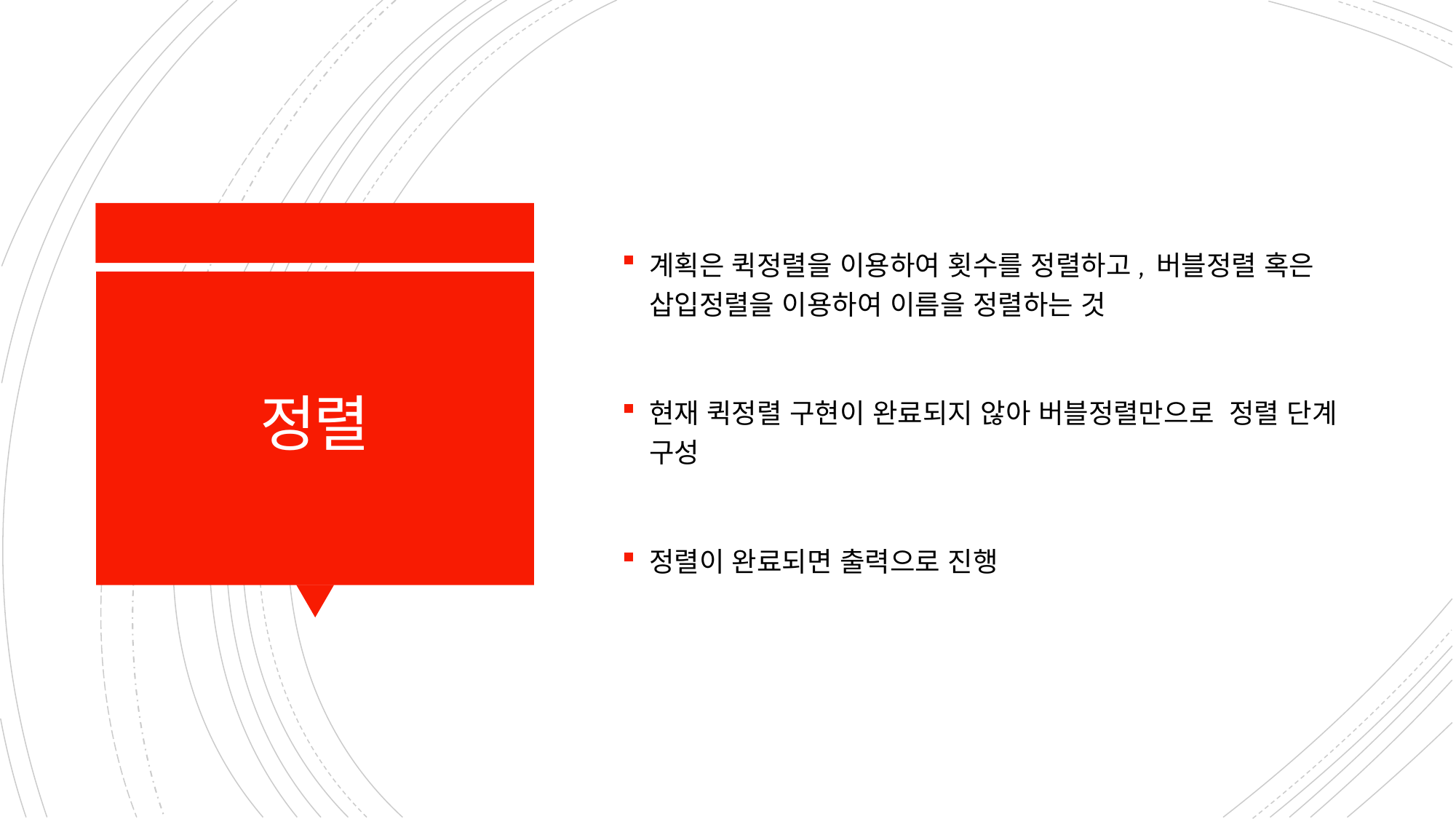

계획은 퀵정렬을 이용하여 횟수를 정렬하고, 버블정렬 혹은 삽입정렬을 이용하여 이름을 정렬하는 것

현재 퀵정렬 구현이 완료되지 않아 버블정렬만으로  정렬 단계 구성

정렬이 완료되면 출력으로 진행
# 정렬